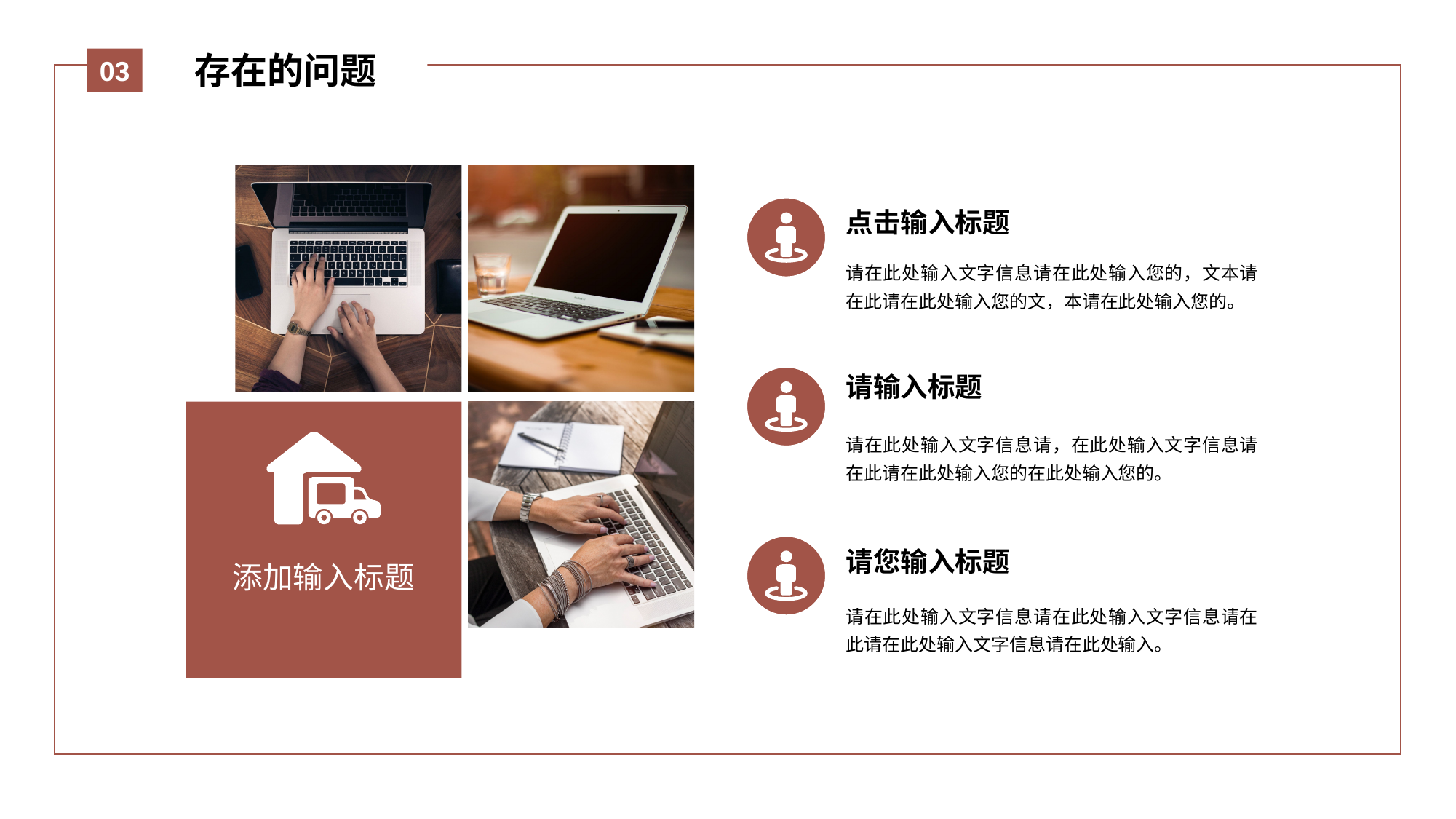

存在的问题
03

点击输入标题
请在此处输入文字信息请在此处输入您的，文本请在此请在此处输入您的文，本请在此处输入您的。

请输入标题

添加输入标题

请在此处输入文字信息请，在此处输入文字信息请在此请在此处输入您的在此处输入您的。

请您输入标题
请在此处输入文字信息请在此处输入文字信息请在此请在此处输入文字信息请在此处输入。